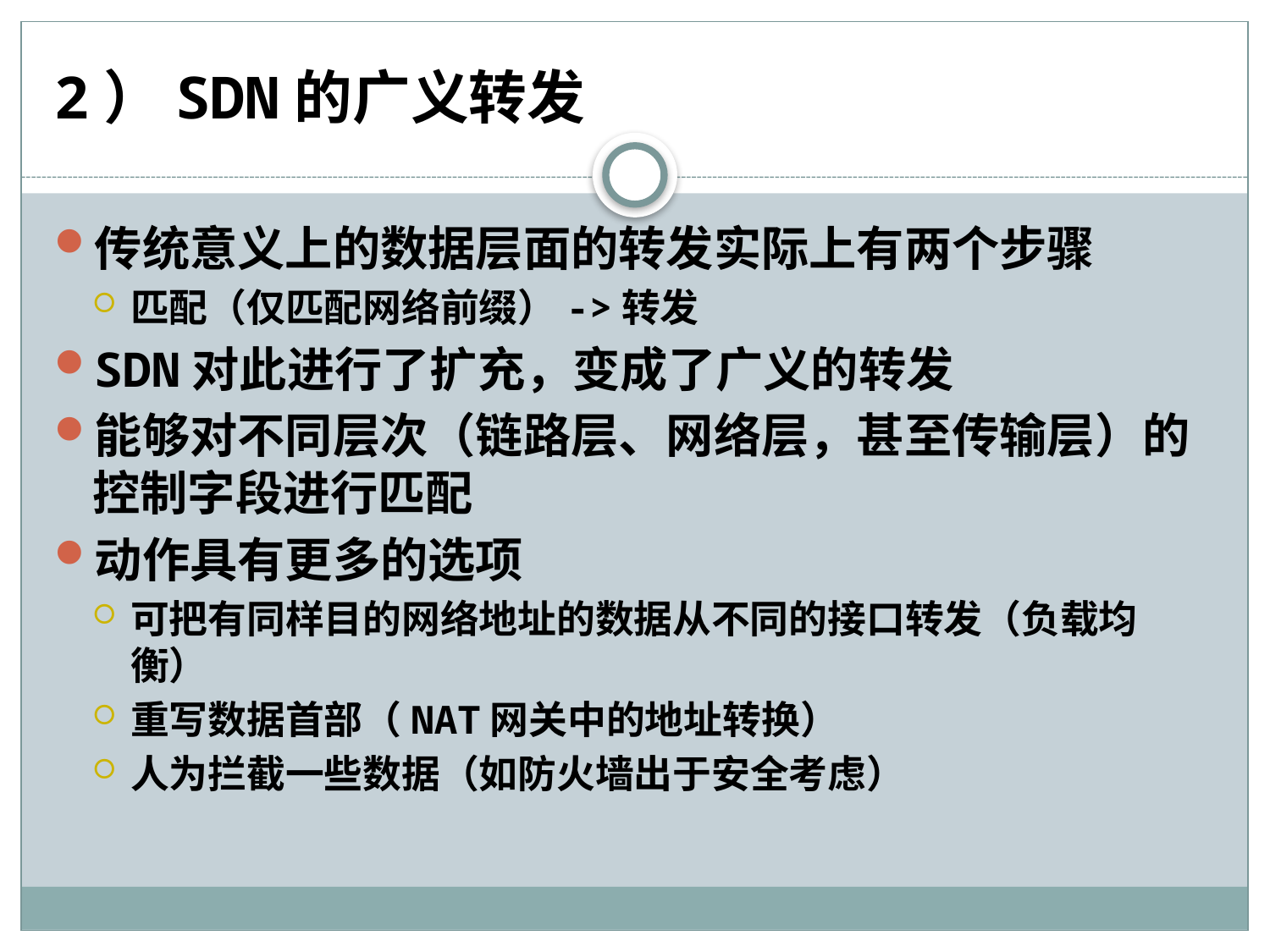

# 2）SDN的广义转发
传统意义上的数据层面的转发实际上有两个步骤
匹配（仅匹配网络前缀）->转发
SDN对此进行了扩充，变成了广义的转发
能够对不同层次（链路层、网络层，甚至传输层）的控制字段进行匹配
动作具有更多的选项
可把有同样目的网络地址的数据从不同的接口转发（负载均衡）
重写数据首部（NAT网关中的地址转换）
人为拦截一些数据（如防火墙出于安全考虑）